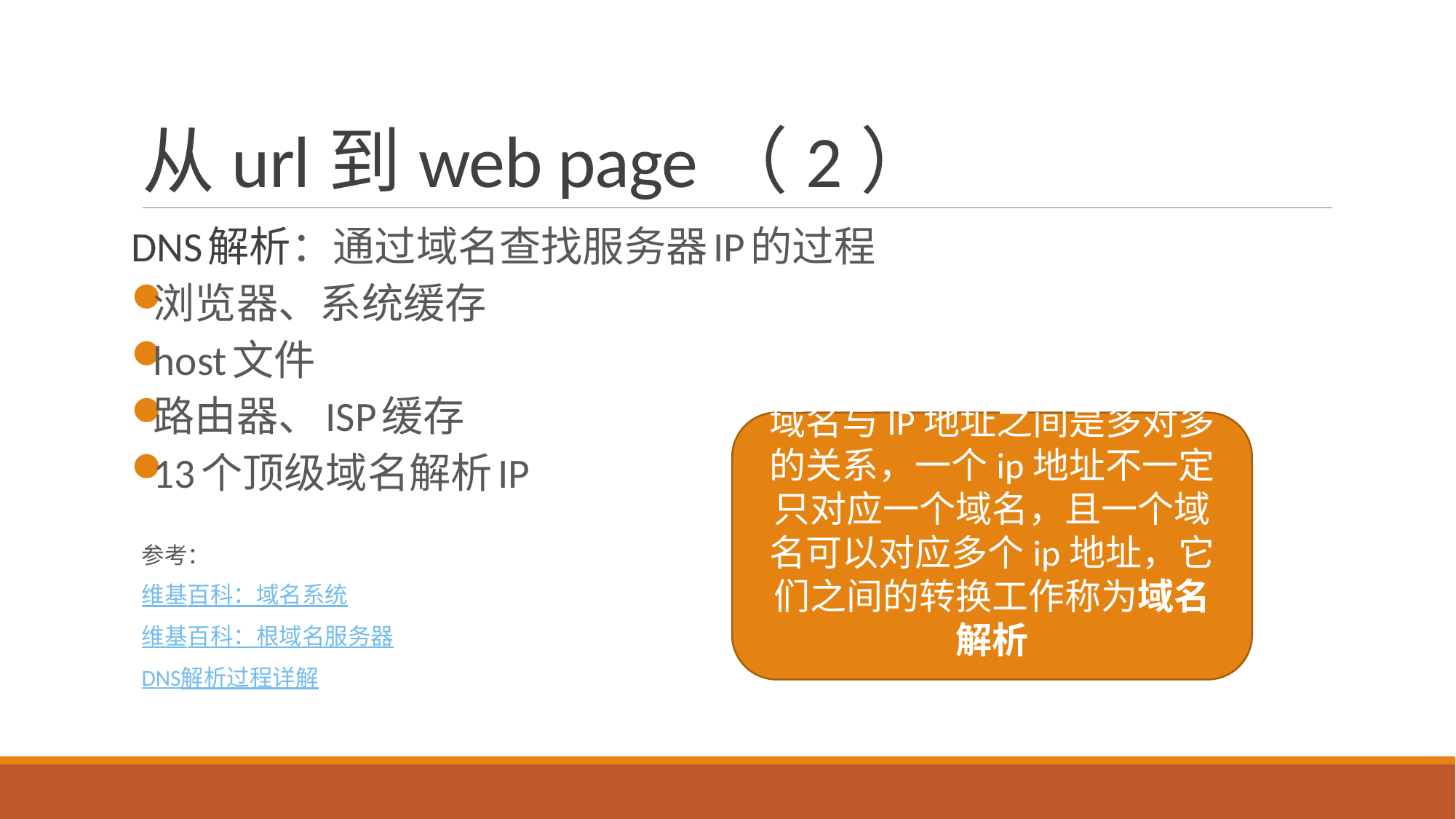

# 从url到web page（2）
DNS解析：通过域名查找服务器IP的过程
浏览器、系统缓存
host文件
路由器、ISP缓存
13个顶级域名解析IP

参考：
维基百科：域名系统
维基百科：根域名服务器
DNS解析过程详解

域名与IP地址之间是多对多的关系，一个ip地址不一定只对应一个域名，且一个域名可以对应多个ip地址，它们之间的转换工作称为域名解析